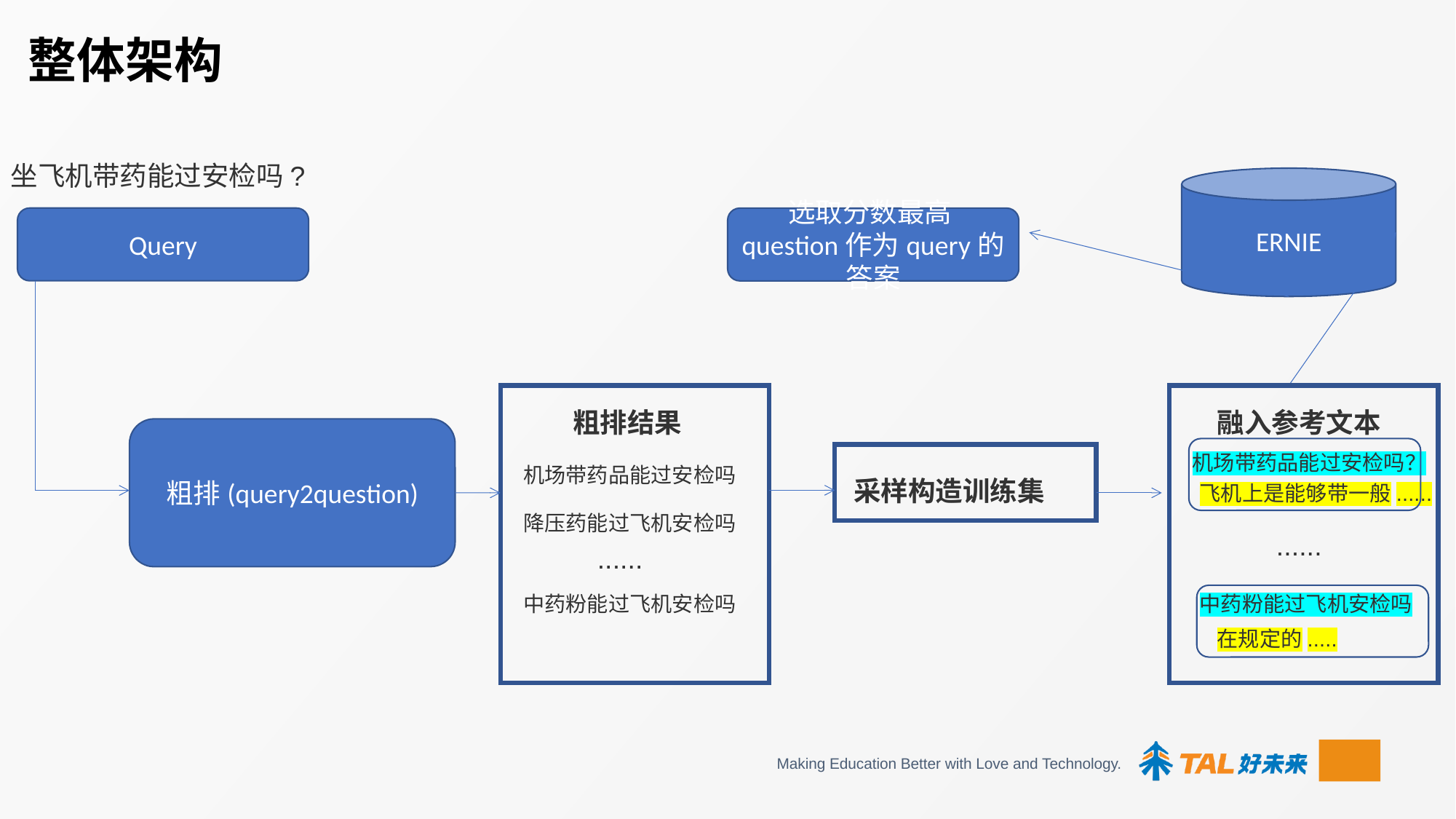

# 整体架构
坐飞机带药能过安检吗?
ERNIE
Query
选取分数最高question作为query的答案

粗排结果
融入参考文本
粗排(query2question)

机场带药品能过安检吗？
机场带药品能过安检吗
采样构造训练集
飞机上是能够带一般......
降压药能过飞机安检吗
         ......
......
中药粉能过飞机安检吗
中药粉能过飞机安检吗

在规定的.....